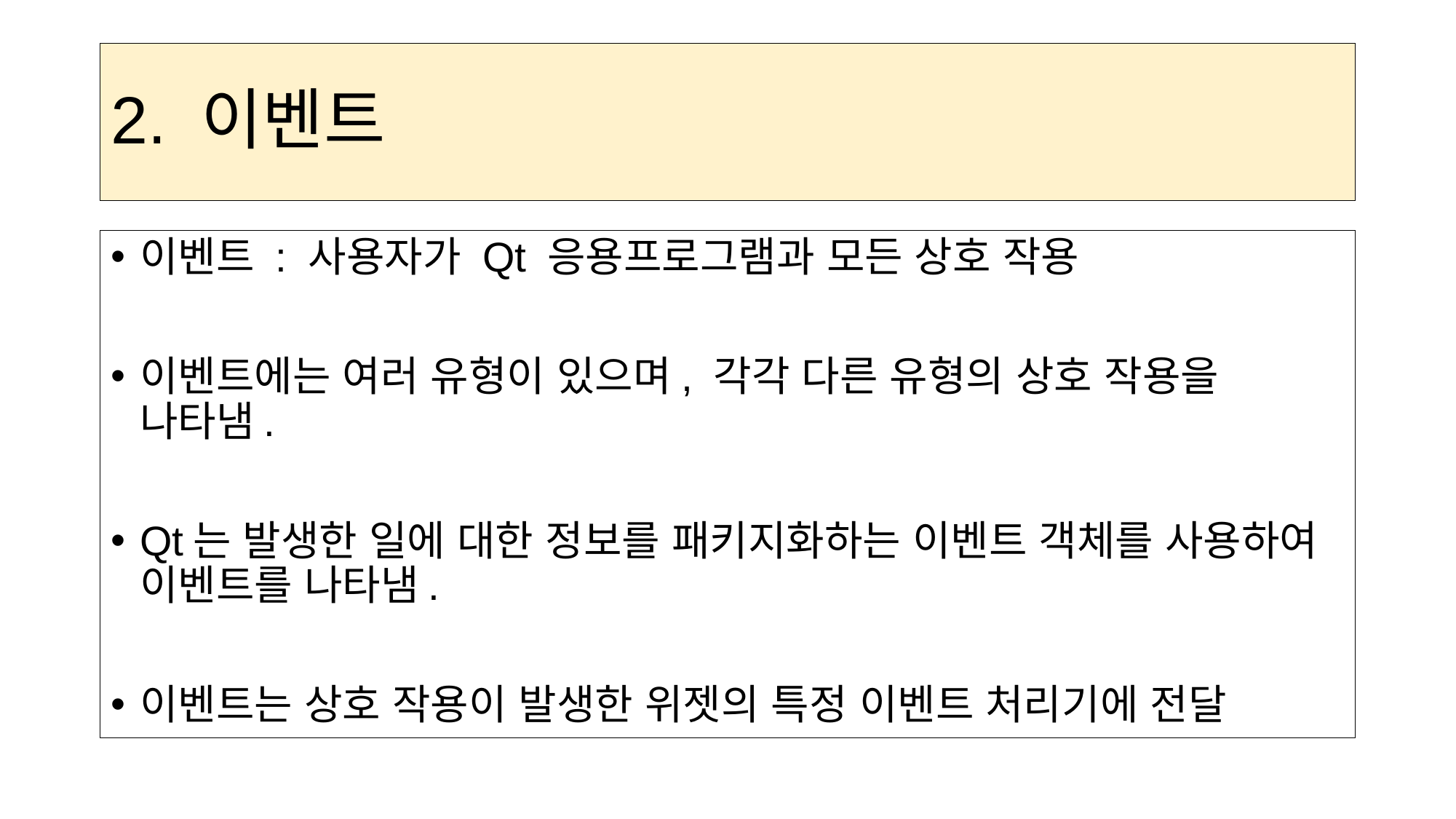

# 2. 이벤트
이벤트 : 사용자가 Qt 응용프로그램과 모든 상호 작용

이벤트에는 여러 유형이 있으며, 각각 다른 유형의 상호 작용을 나타냄.

Qt는 발생한 일에 대한 정보를 패키지화하는 이벤트 객체를 사용하여 이벤트를 나타냄.

이벤트는 상호 작용이 발생한 위젯의 특정 이벤트 처리기에 전달